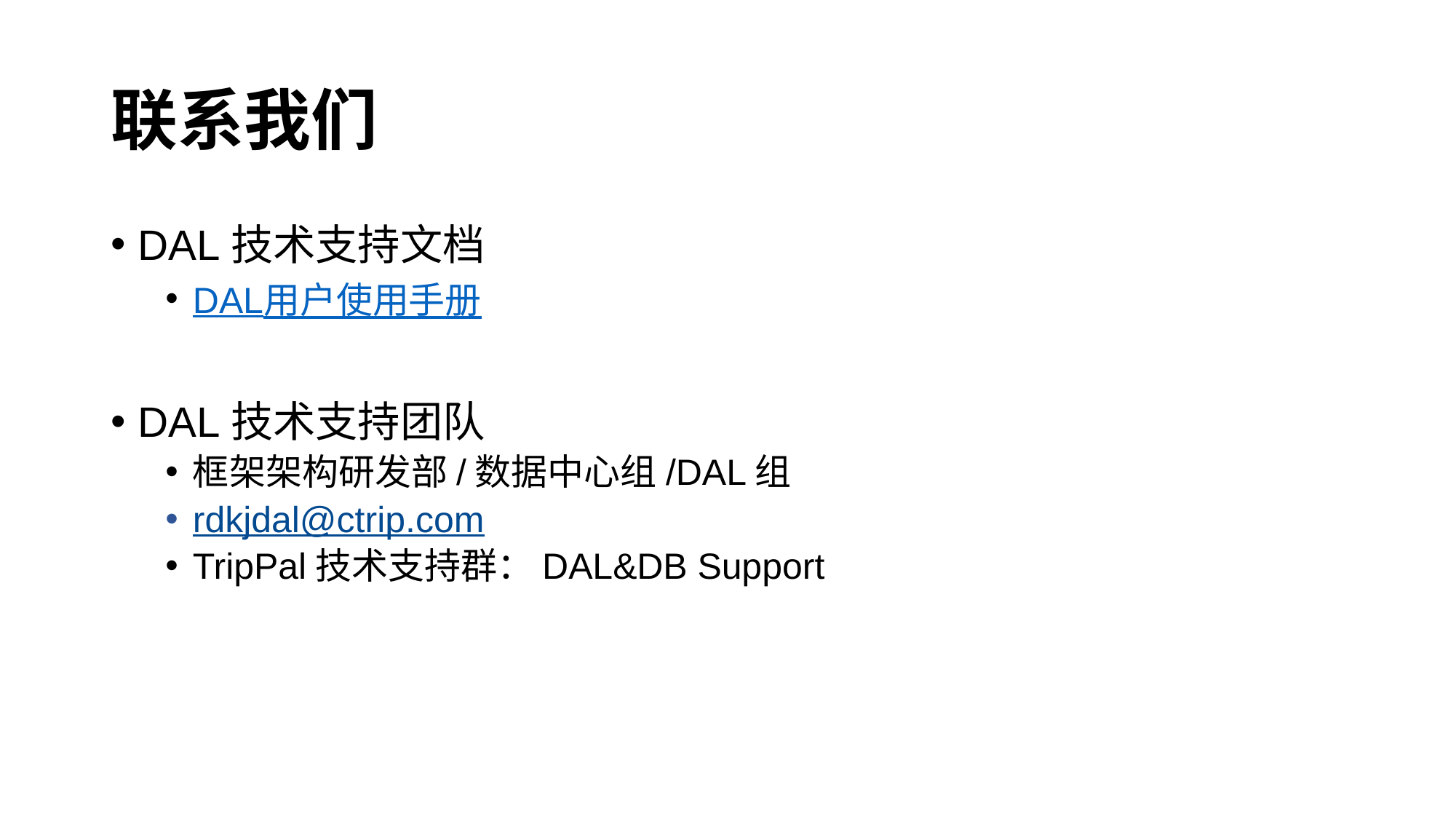

# 联系我们
DAL技术支持文档
DAL用户使用手册

DAL技术支持团队
框架架构研发部/数据中心组/DAL组
rdkjdal@ctrip.com
TripPal技术支持群：DAL&DB Support